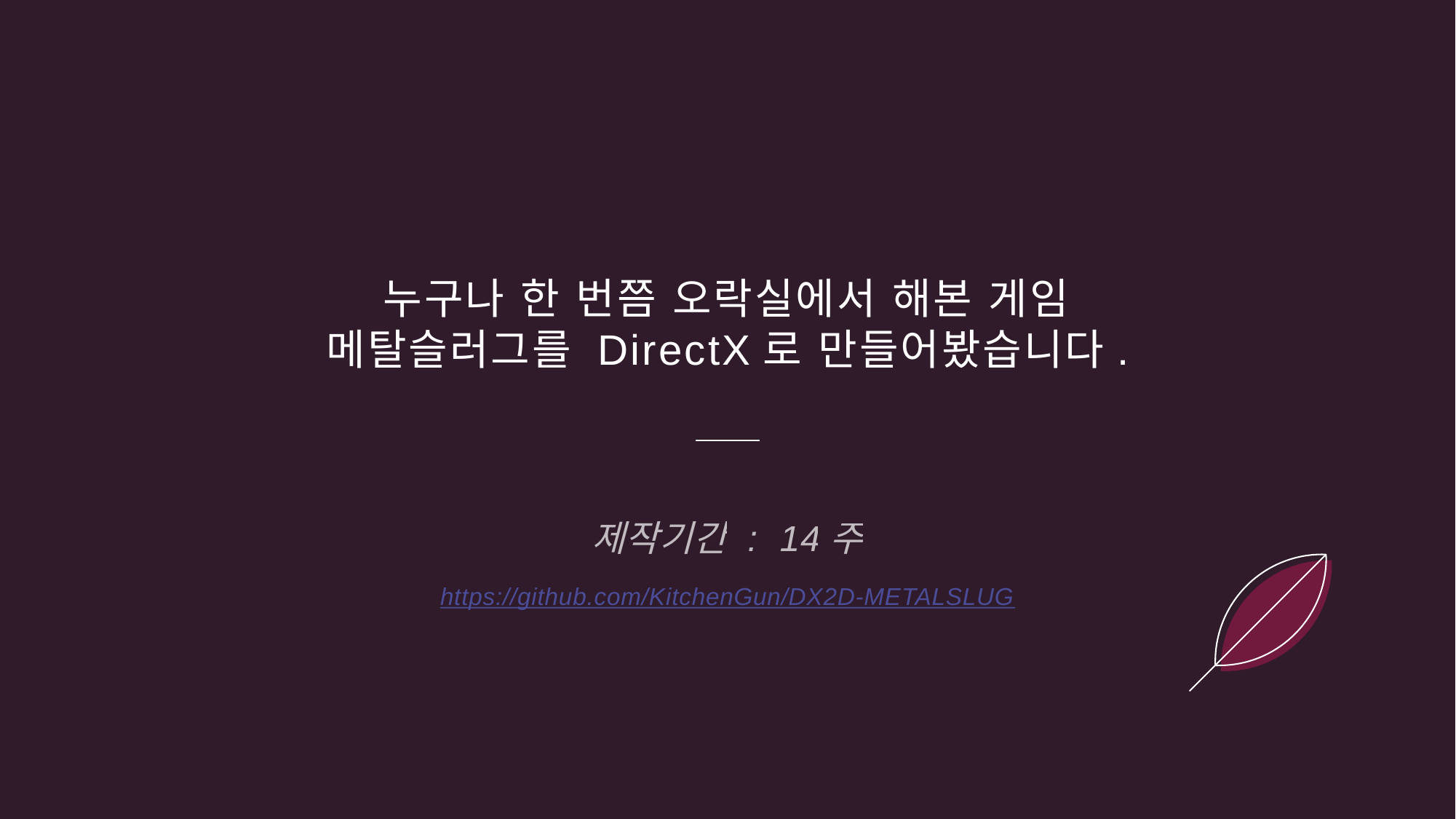

# 누구나 한 번쯤 오락실에서 해본 게임 메탈슬러그를 DirectX로 만들어봤습니다.
제작기간 :  14주
https://github.com/KitchenGun/DX2D-METALSLUG